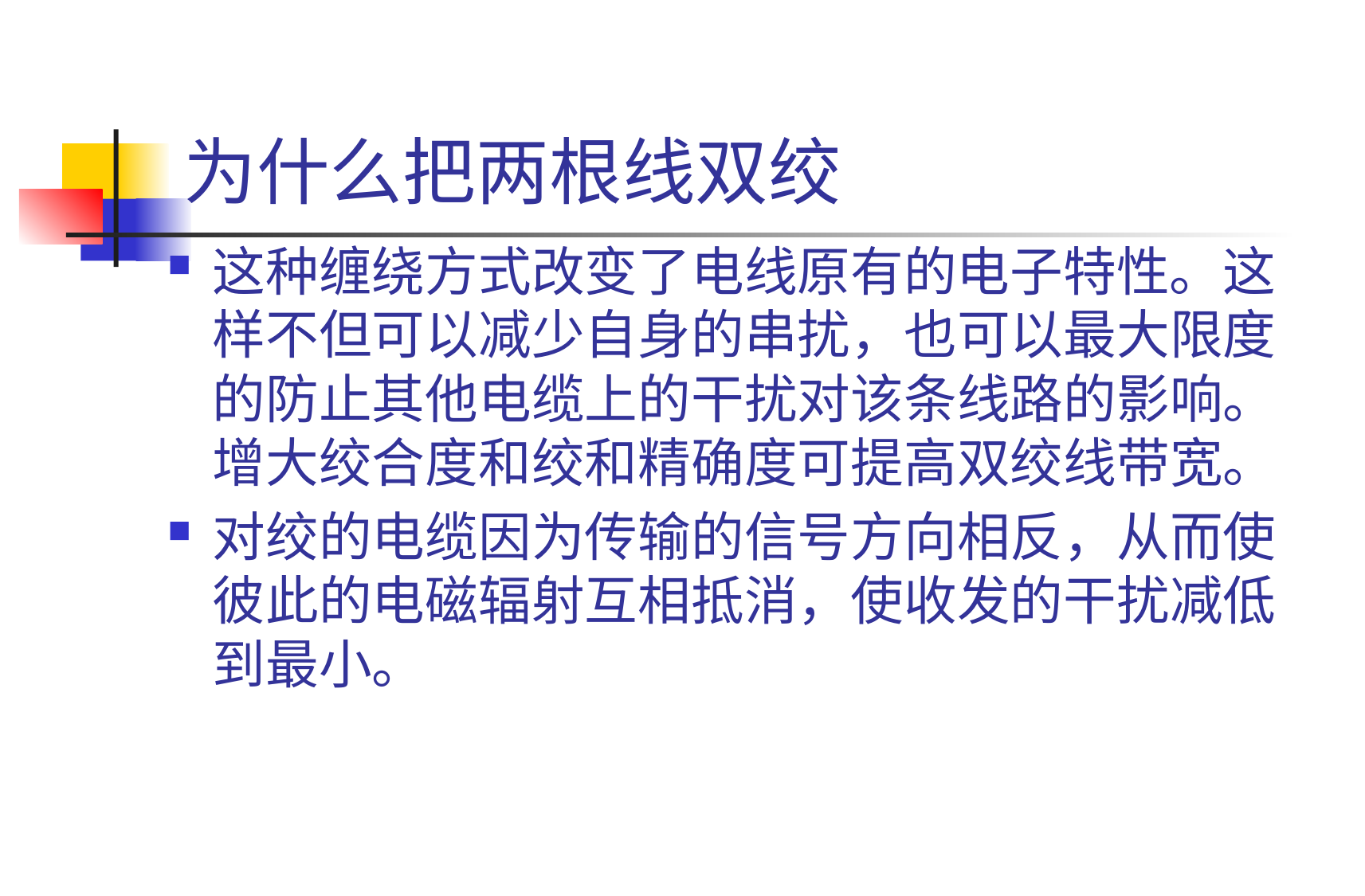

# 为什么把两根线双绞
这种缠绕方式改变了电线原有的电子特性。这样不但可以减少自身的串扰，也可以最大限度的防止其他电缆上的干扰对该条线路的影响。增大绞合度和绞和精确度可提高双绞线带宽。
对绞的电缆因为传输的信号方向相反，从而使彼此的电磁辐射互相抵消，使收发的干扰减低到最小。